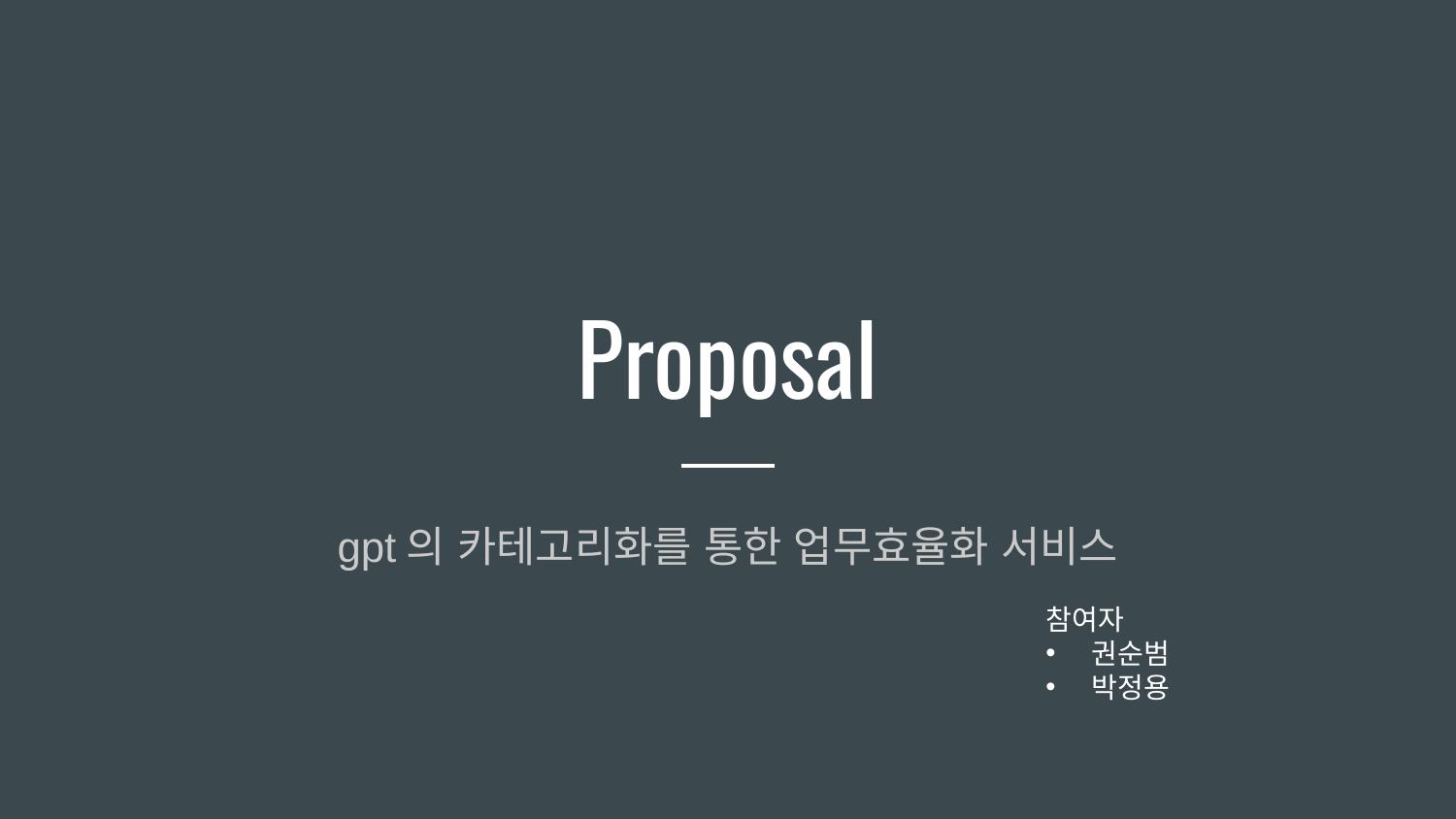

# Proposal
gpt의 카테고리화를 통한 업무효율화 서비스
참여자
권순범
박정용